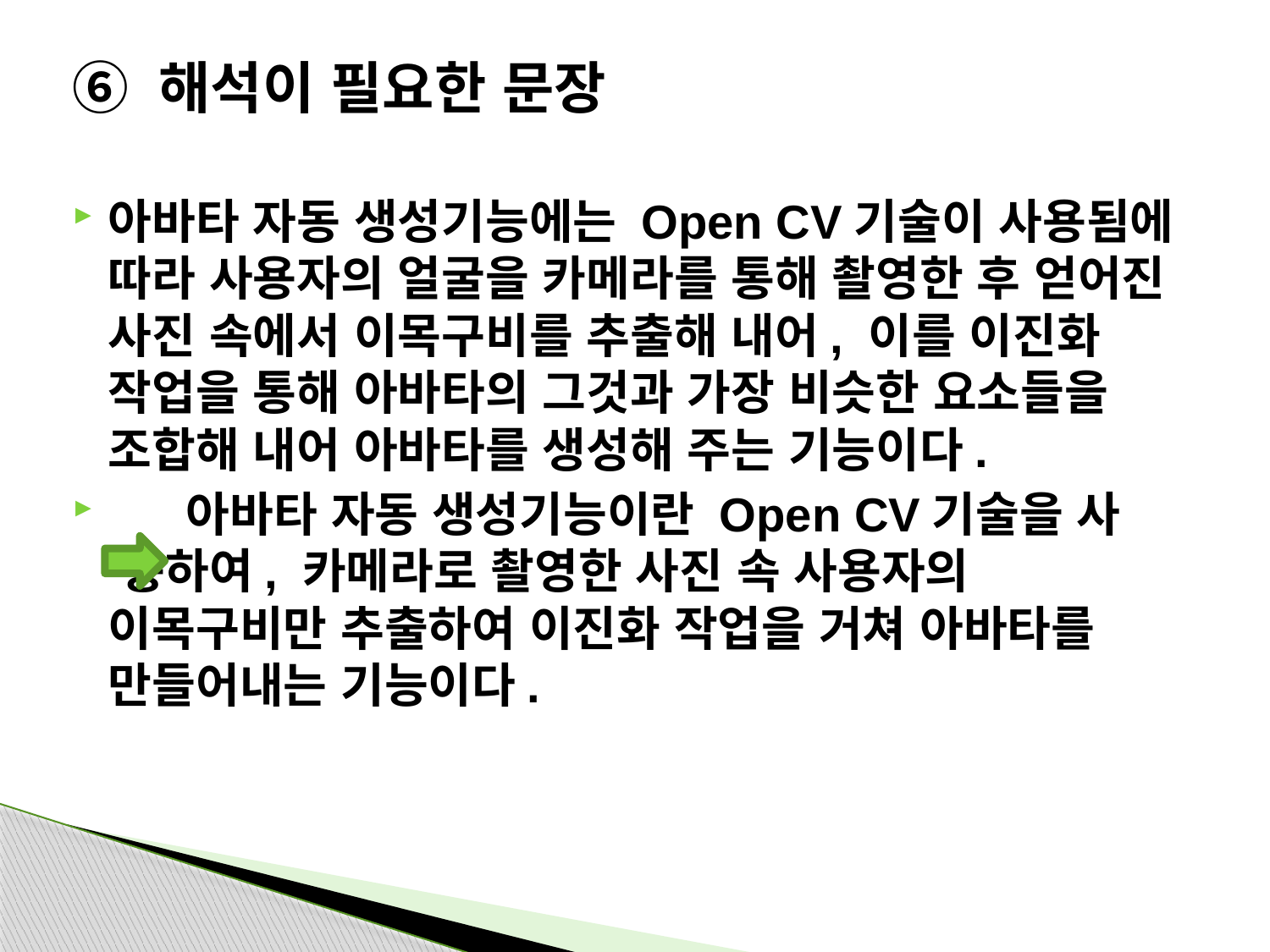

#
⑥ 해석이 필요한 문장

아바타 자동 생성기능에는 Open CV기술이 사용됨에 따라 사용자의 얼굴을 카메라를 통해 촬영한 후 얻어진 사진 속에서 이목구비를 추출해 내어, 이를 이진화 작업을 통해 아바타의 그것과 가장 비슷한 요소들을 조합해 내어 아바타를 생성해 주는 기능이다.
     아바타 자동 생성기능이란 Open CV기술을 사       용하여, 카메라로 촬영한 사진 속 사용자의 이목구비만 추출하여 이진화 작업을 거쳐 아바타를 만들어내는 기능이다.